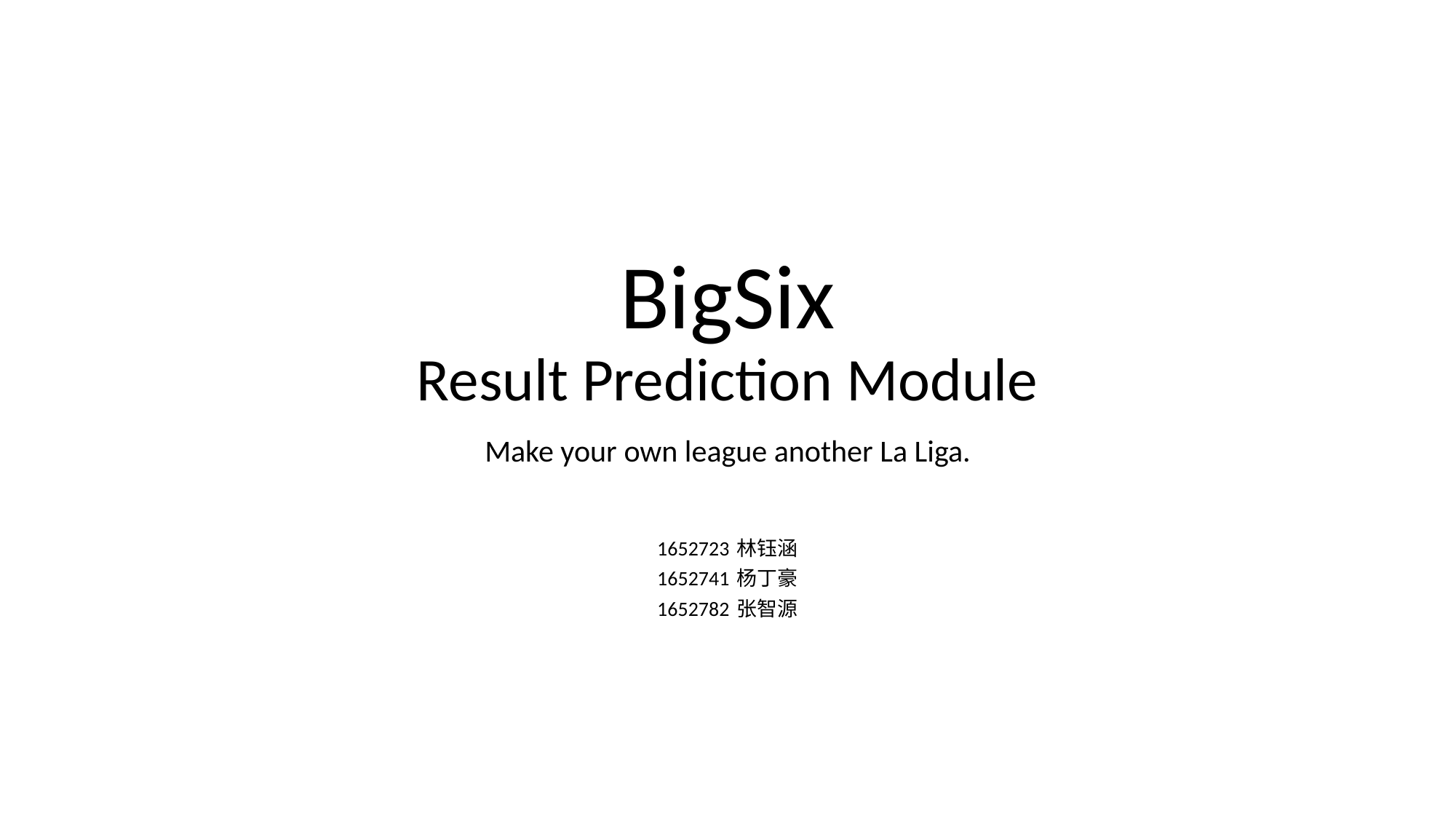

# BigSix Result Prediction Module
Make your own league another La Liga.

1652723 林钰涵
1652741 杨丁豪
1652782 张智源